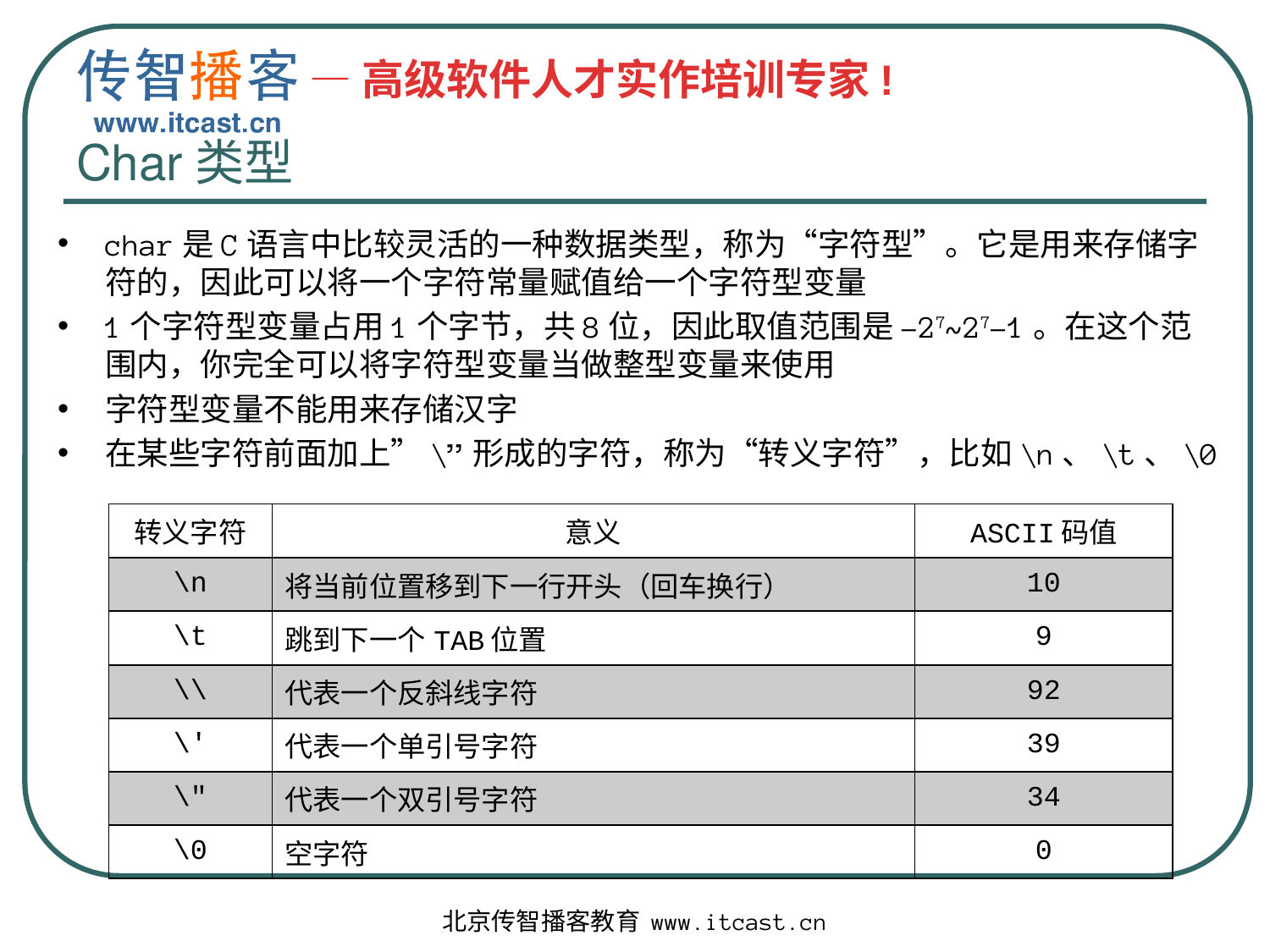

# Char类型
char是C语言中比较灵活的一种数据类型，称为“字符型”。它是用来存储字符的，因此可以将一个字符常量赋值给一个字符型变量
1个字符型变量占用1个字节，共8位，因此取值范围是-27~27-1。在这个范围内，你完全可以将字符型变量当做整型变量来使用
字符型变量不能用来存储汉字
在某些字符前面加上”\”形成的字符，称为“转义字符”，比如\n、\t、\0
| 转义字符 | 意义 | ASCII码值 |
| --- | --- | --- |
| \n | 将当前位置移到下一行开头（回车换行） | 10 |
| \t | 跳到下一个TAB位置 | 9 |
| \\ | 代表一个反斜线字符 | 92 |
| \' | 代表一个单引号字符 | 39 |
| \" | 代表一个双引号字符 | 34 |
| \0 | 空字符 | 0 |